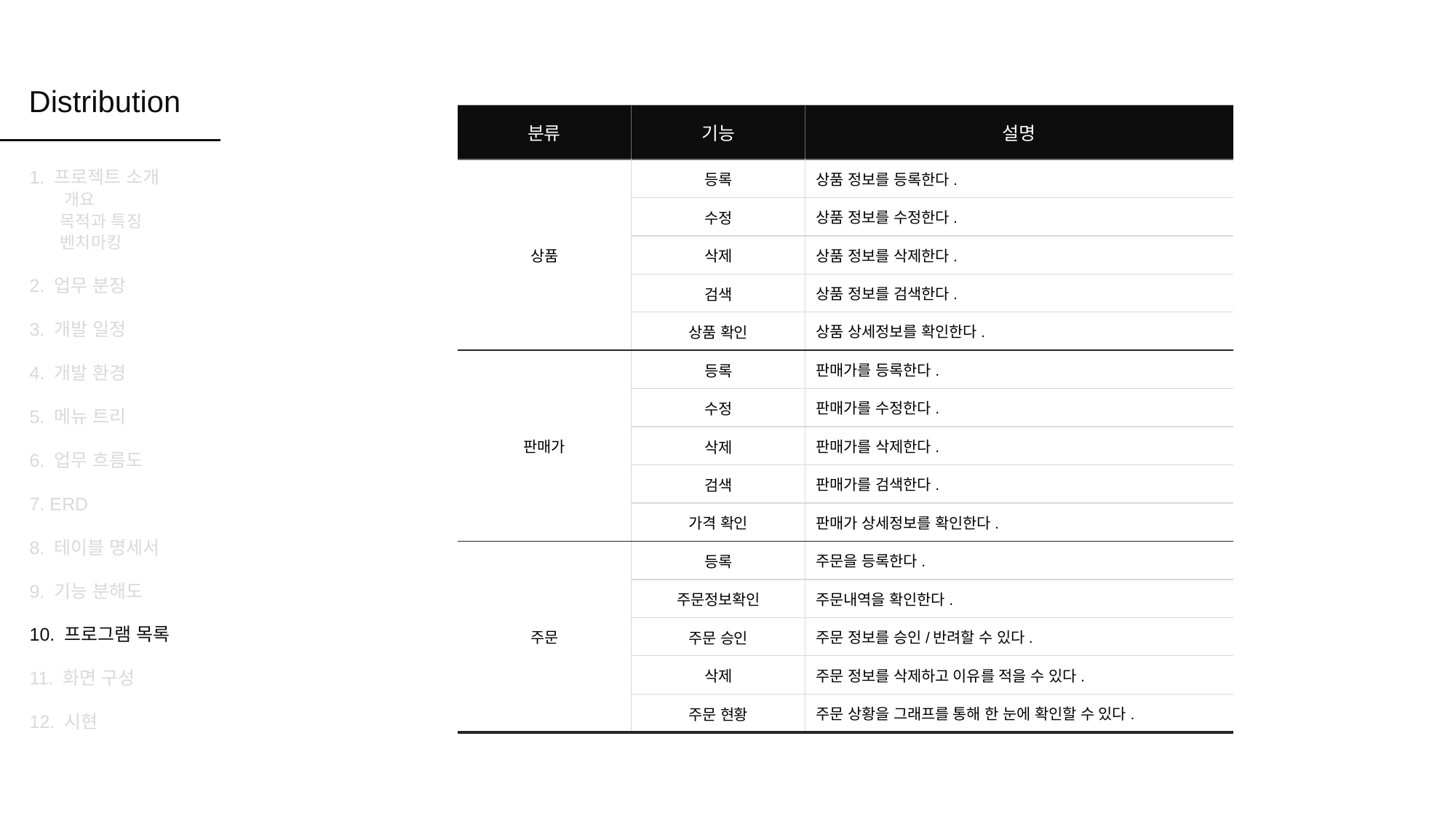

Distribution
| 분류 | 기능 | 설명 |
| --- | --- | --- |
| 상품 | 등록 | 상품 정보를 등록한다. |
|  | 수정 | 상품 정보를 수정한다. |
|  | 삭제 | 상품 정보를 삭제한다. |
|  | 검색 | 상품 정보를 검색한다. |
|  | 상품 확인 | 상품 상세정보를 확인한다. |
| 판매가 | 등록 | 판매가를 등록한다. |
|  | 수정 | 판매가를 수정한다. |
|  | 삭제 | 판매가를 삭제한다. |
|  | 검색 | 판매가를 검색한다. |
|  | 가격 확인 | 판매가 상세정보를 확인한다. |
| 주문 | 등록 | 주문을 등록한다. |
|  | 주문정보확인 | 주문내역을 확인한다. |
|  | 주문 승인 | 주문 정보를 승인/반려할 수 있다. |
|  | 삭제 | 주문 정보를 삭제하고 이유를 적을 수 있다. |
|  | 주문 현황 | 주문 상황을 그래프를 통해 한 눈에 확인할 수 있다. |
1. 프로젝트 소개
      개요
      목적과 특징
      벤치마킹
2. 업무 분장
3. 개발 일정
4. 개발 환경
5. 메뉴 트리
6. 업무 흐름도
7. ERD
8. 테이블 명세서
9. 기능 분해도
10. 프로그램 목록
11. 화면 구성
12. 시현